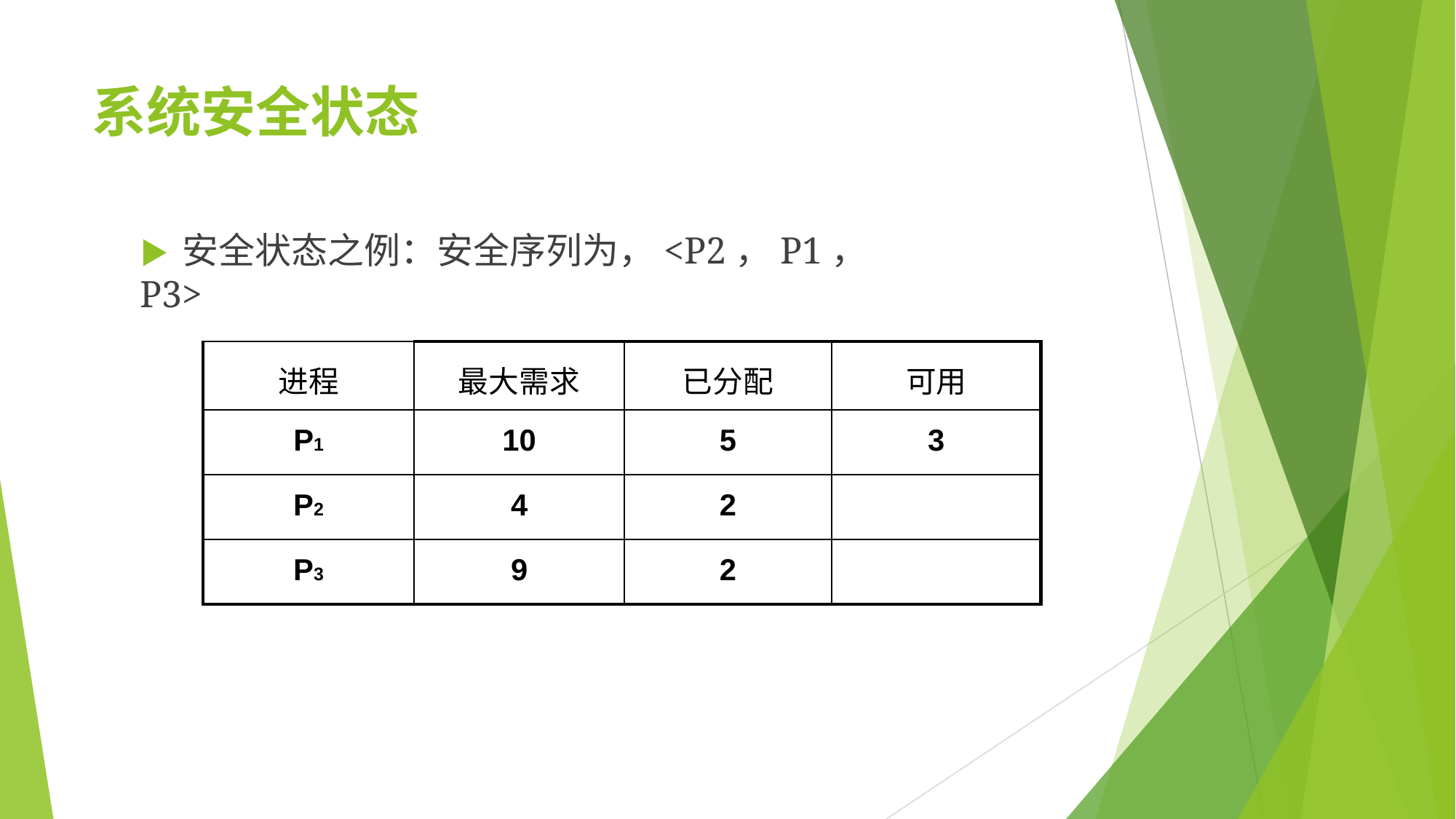

# 系统安全状态
▶	安全状态之例：安全序列为，<P2，P1，P3>
| 进程 | 最大需求 | 已分配 | 可用 |
| --- | --- | --- | --- |
| P1 | 10 | 5 | 3 |
| P2 | 4 | 2 |  |
| P3 | 9 | 2 |  |